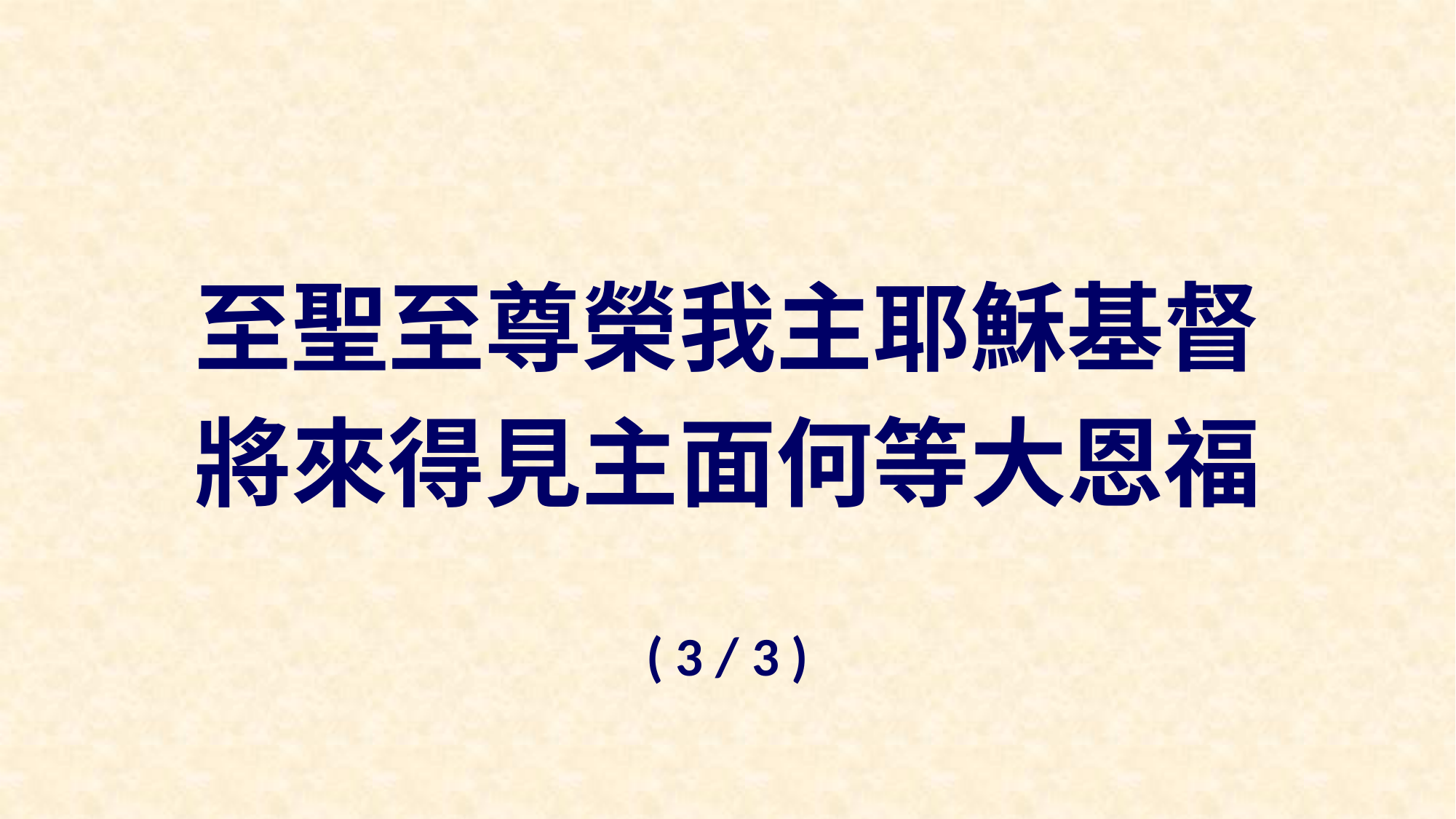

至聖至尊榮我主耶穌基督
將來得見主面何等大恩福
( 3 / 3 )